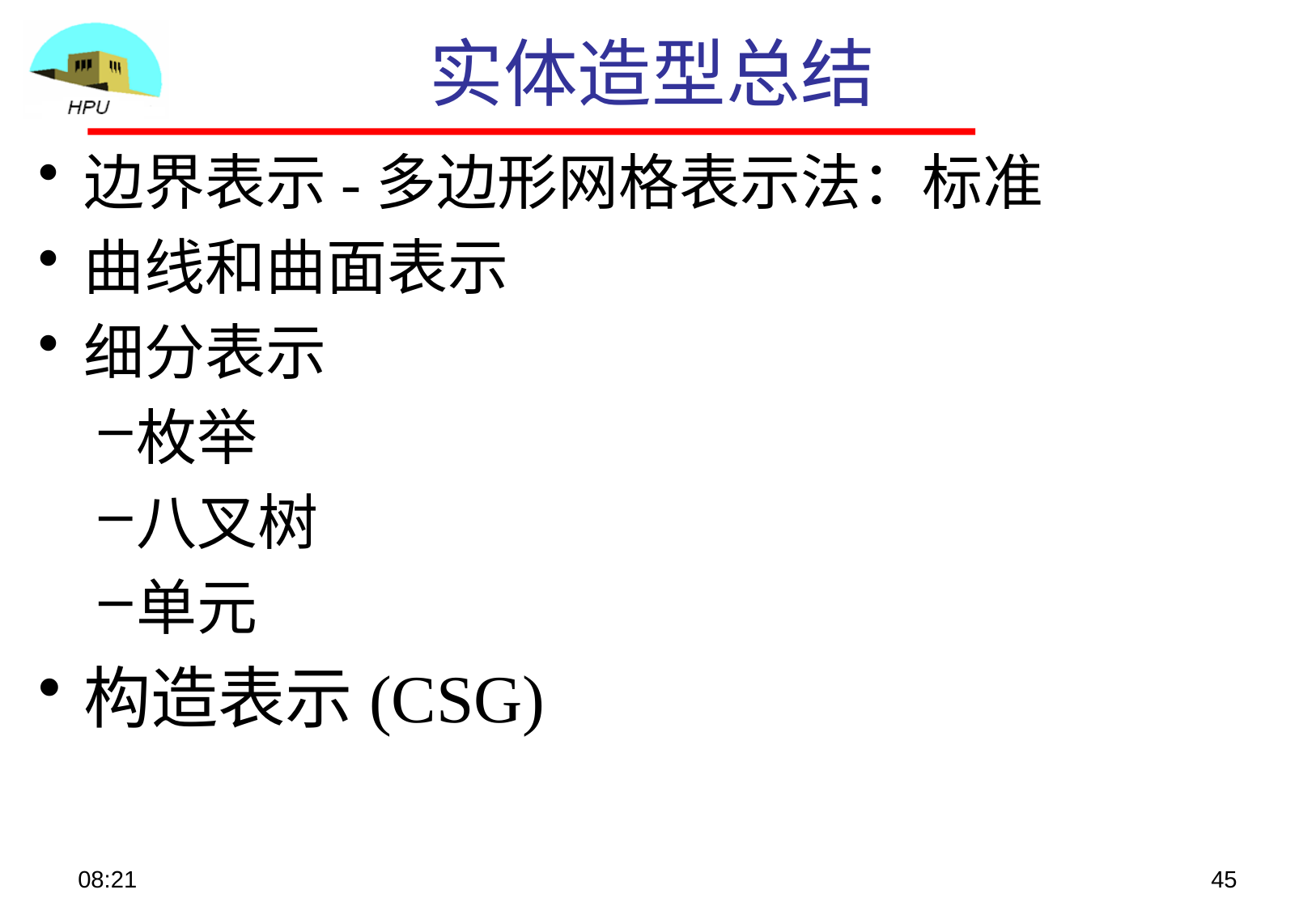

# 实体造型总结
边界表示-多边形网格表示法：标准
曲线和曲面表示
细分表示
枚举
八叉树
单元
构造表示(CSG)

08:21
45